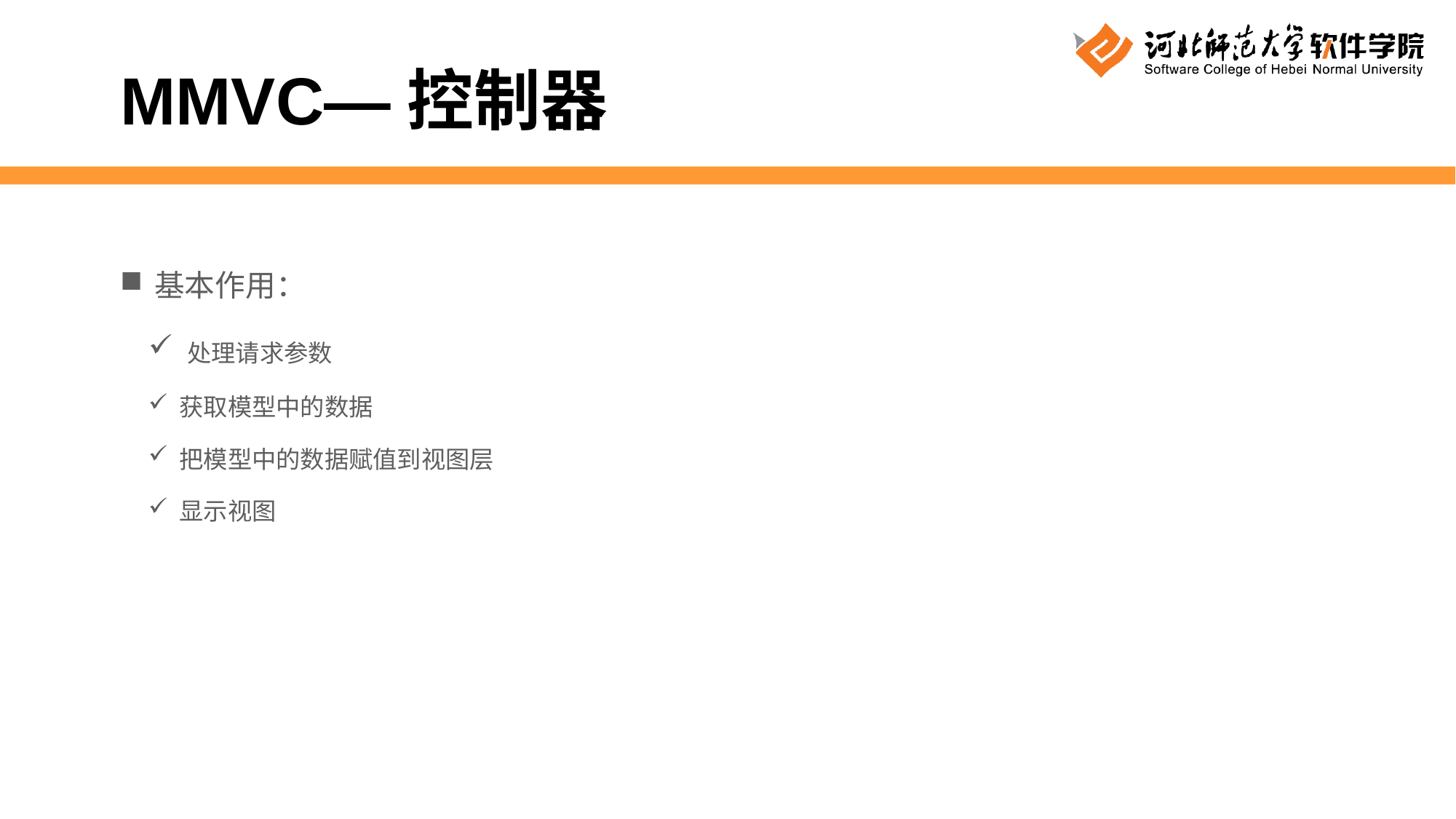

MMVC—控制器
基本作用：
 处理请求参数
 获取模型中的数据
 把模型中的数据赋值到视图层
 显示视图